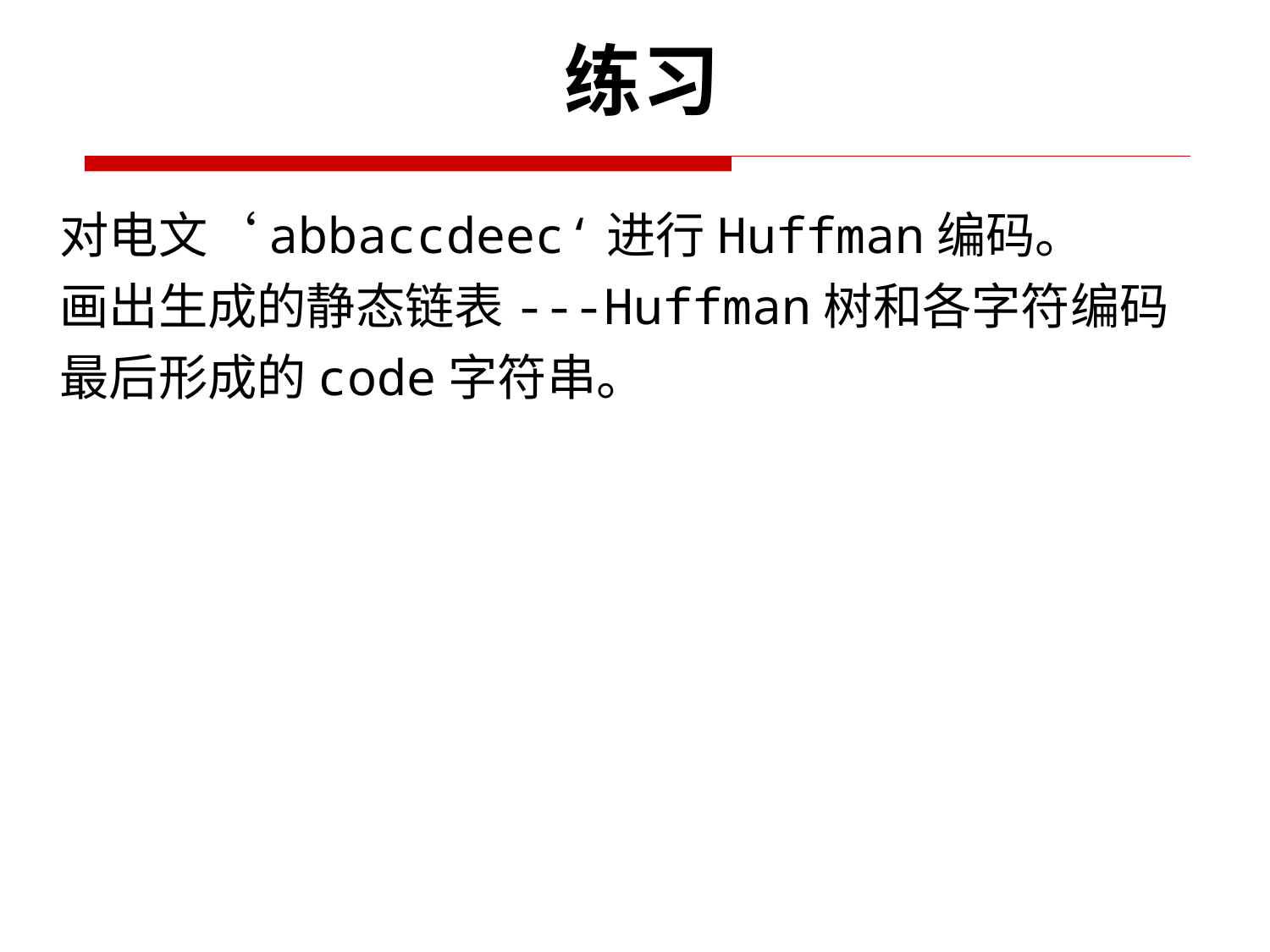

练习
对电文‘abbaccdeec‘进行Huffman编码。
画出生成的静态链表---Huffman树和各字符编码
最后形成的code字符串。